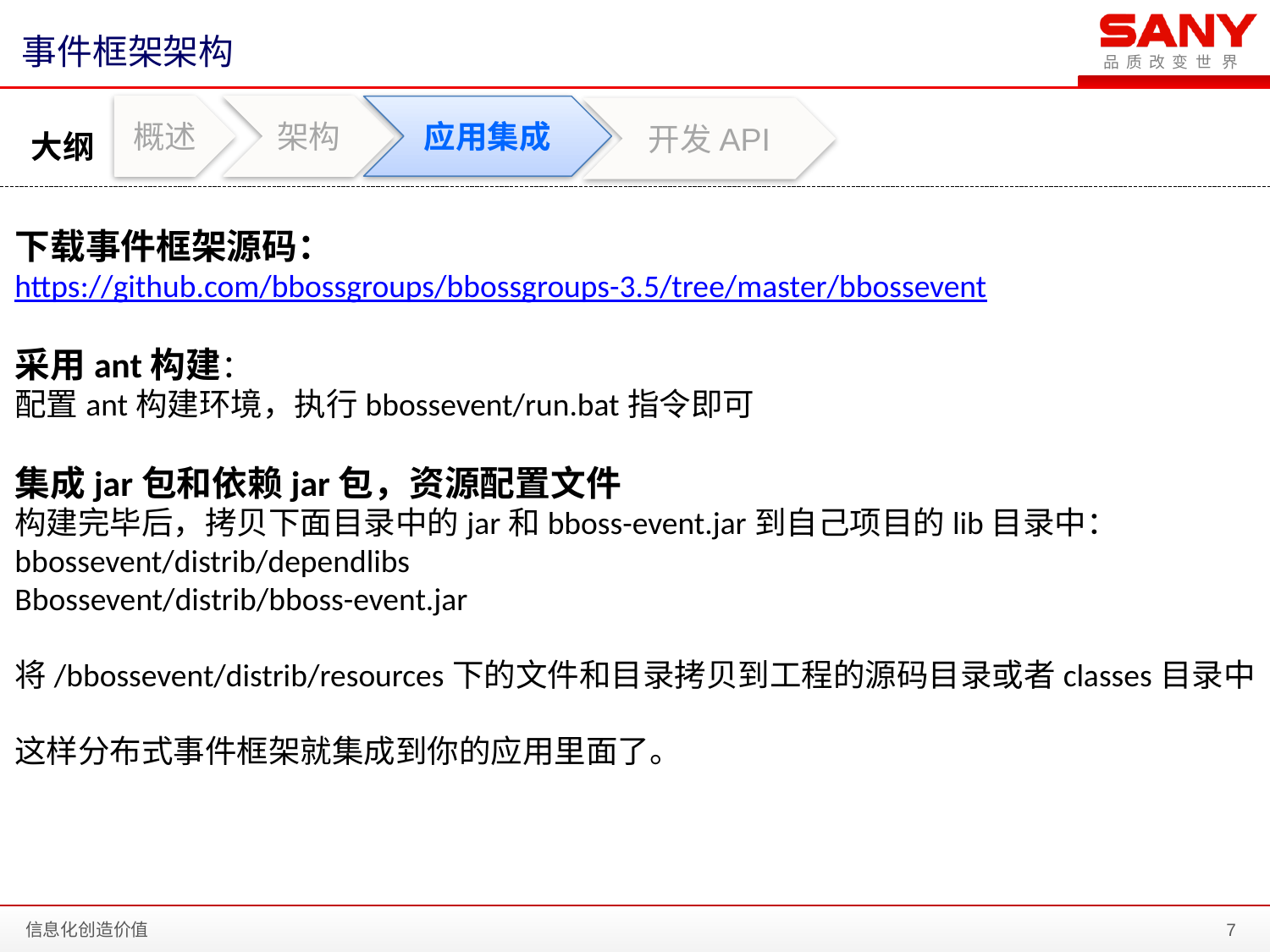

# 事件框架架构
大纲
概述
架构
应用集成
开发API
下载事件框架源码：
https://github.com/bbossgroups/bbossgroups-3.5/tree/master/bbossevent

采用ant构建：
配置ant构建环境，执行bbossevent/run.bat指令即可

集成jar包和依赖jar包，资源配置文件
构建完毕后，拷贝下面目录中的jar和bboss-event.jar到自己项目的lib目录中：
bbossevent/distrib/dependlibs
Bbossevent/distrib/bboss-event.jar

将/bbossevent/distrib/resources下的文件和目录拷贝到工程的源码目录或者classes目录中

这样分布式事件框架就集成到你的应用里面了。

7
信息化创造价值